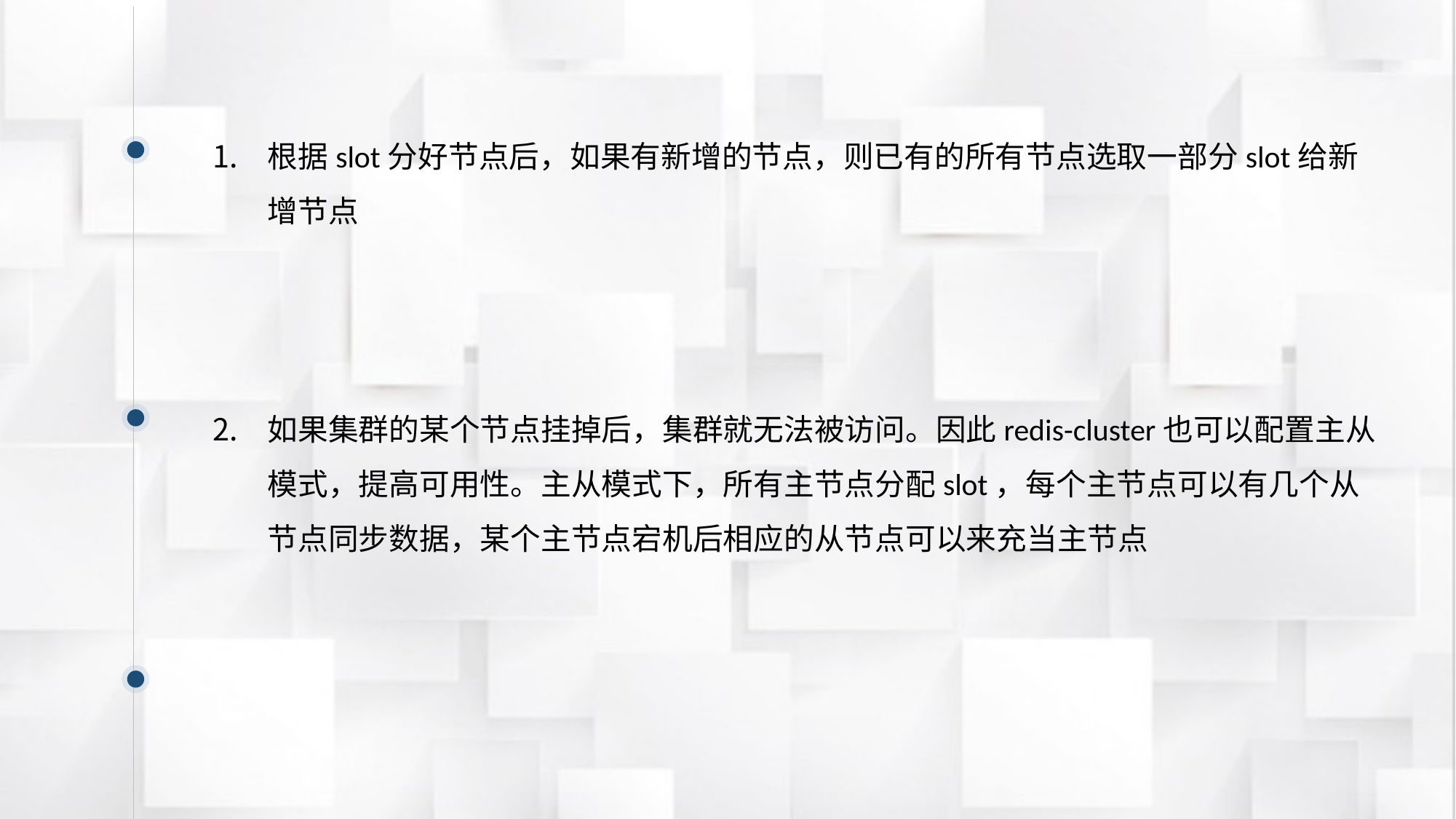

根据slot分好节点后，如果有新增的节点，则已有的所有节点选取一部分slot给新增节点

如果集群的某个节点挂掉后，集群就无法被访问。因此redis-cluster也可以配置主从模式，提高可用性。主从模式下，所有主节点分配slot，每个主节点可以有几个从节点同步数据，某个主节点宕机后相应的从节点可以来充当主节点